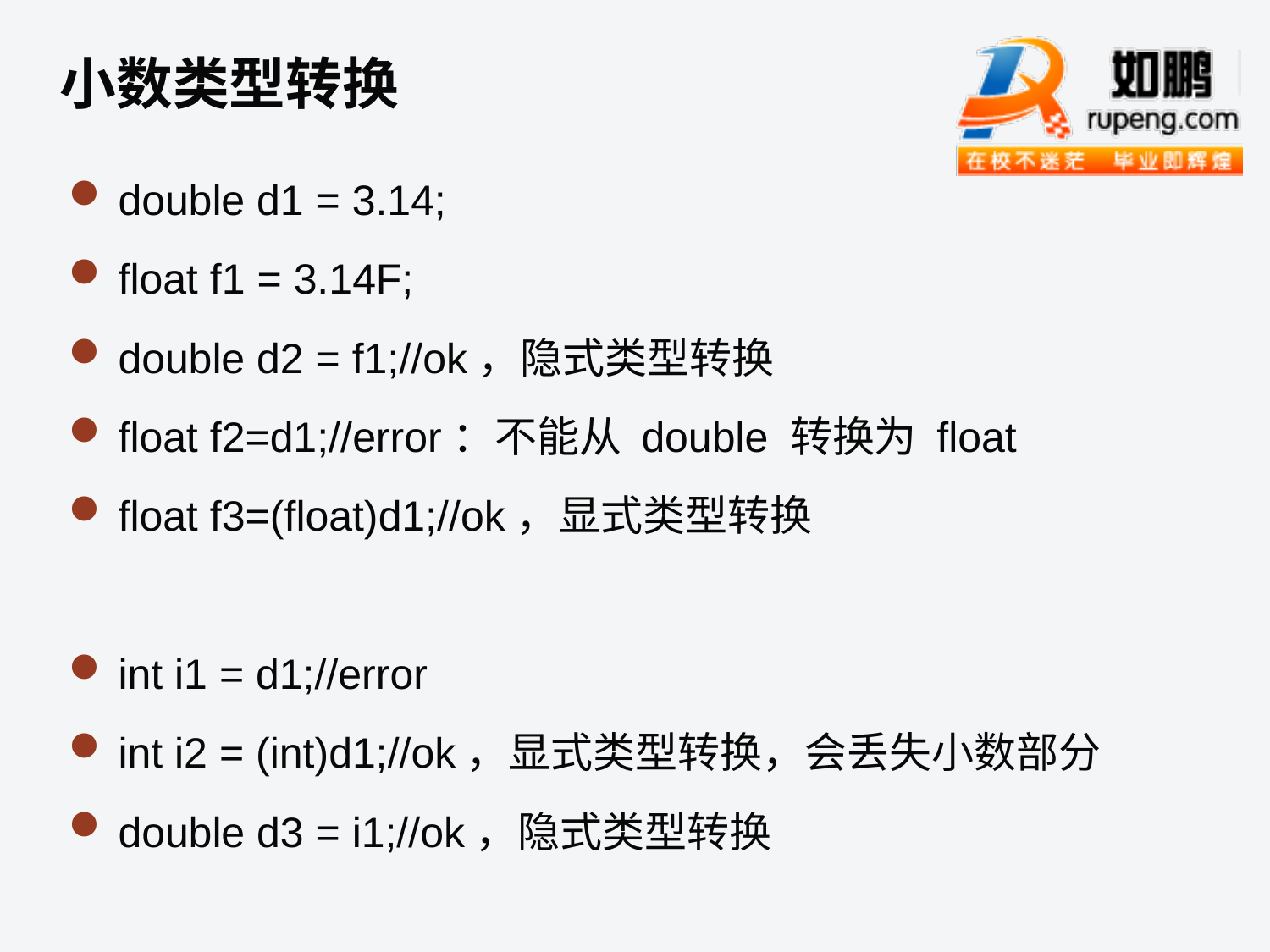

小数类型转换
double d1 = 3.14;
float f1 = 3.14F;
double d2 = f1;//ok，隐式类型转换
float f2=d1;//error：不能从 double 转换为 float
float f3=(float)d1;//ok，显式类型转换

int i1 = d1;//error
int i2 = (int)d1;//ok，显式类型转换，会丢失小数部分
double d3 = i1;//ok，隐式类型转换